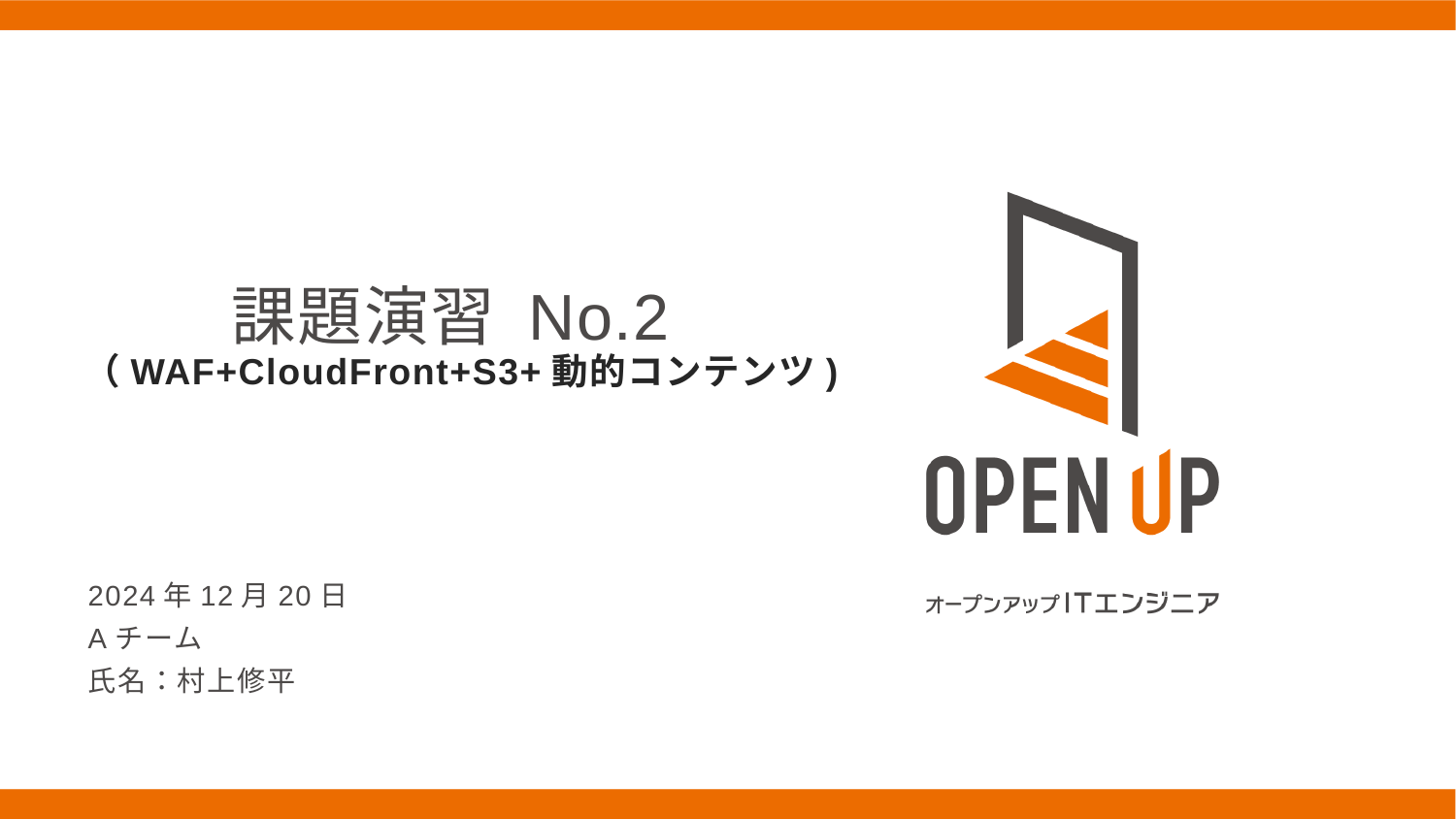

# 課題演習 No.2 （WAF+CloudFront+S3+動的コンテンツ)
2024年12月20日
Aチーム
氏名：村上修平